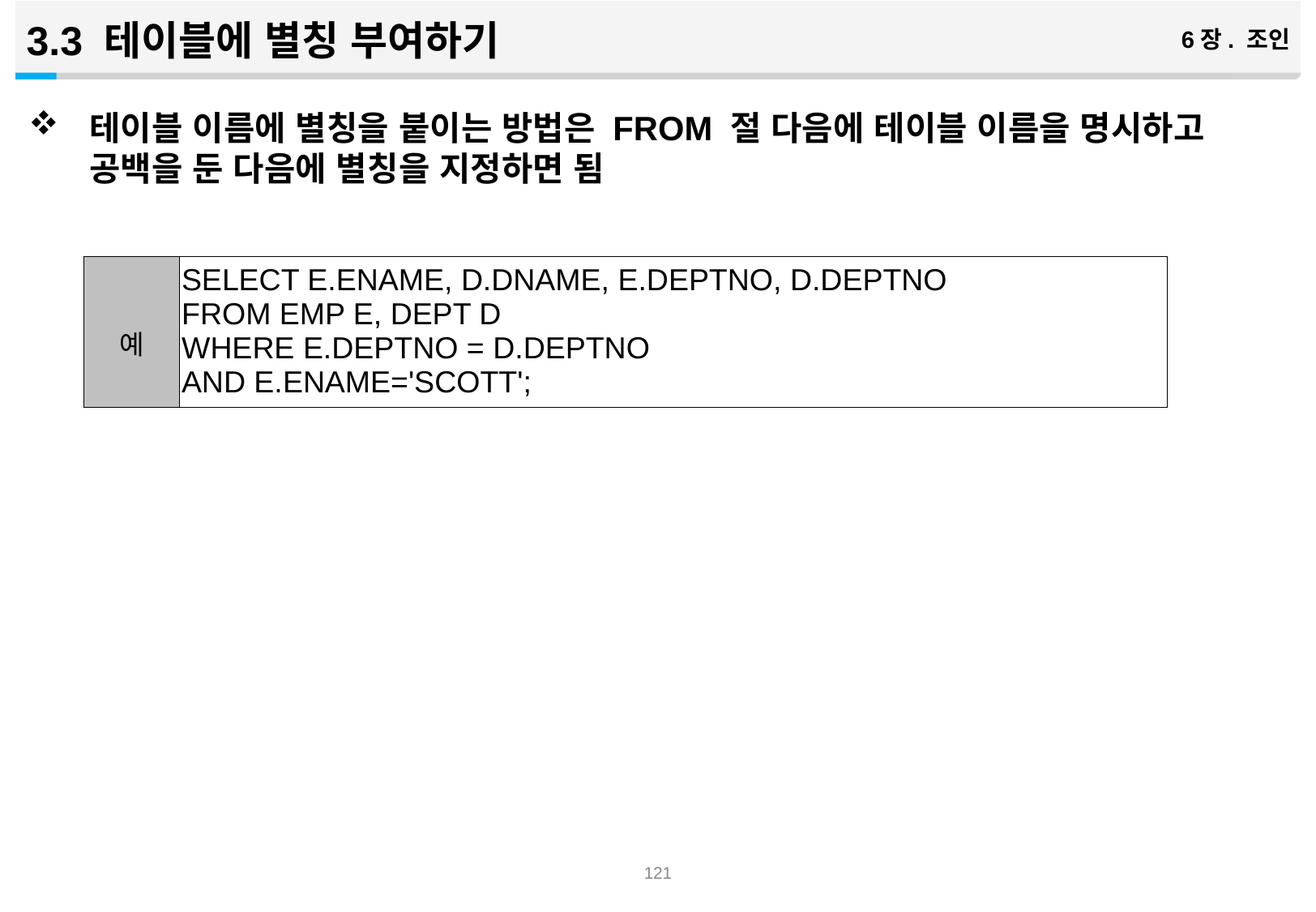

3.3 테이블에 별칭 부여하기
6장. 조인
테이블 이름에 별칭을 붙이는 방법은 FROM 절 다음에 테이블 이름을 명시하고 공백을 둔 다음에 별칭을 지정하면 됨
| 예 | SELECT E.ENAME, D.DNAME, E.DEPTNO, D.DEPTNO FROM EMP E, DEPT D WHERE E.DEPTNO = D.DEPTNO AND E.ENAME='SCOTT'; |
| --- | --- |
121